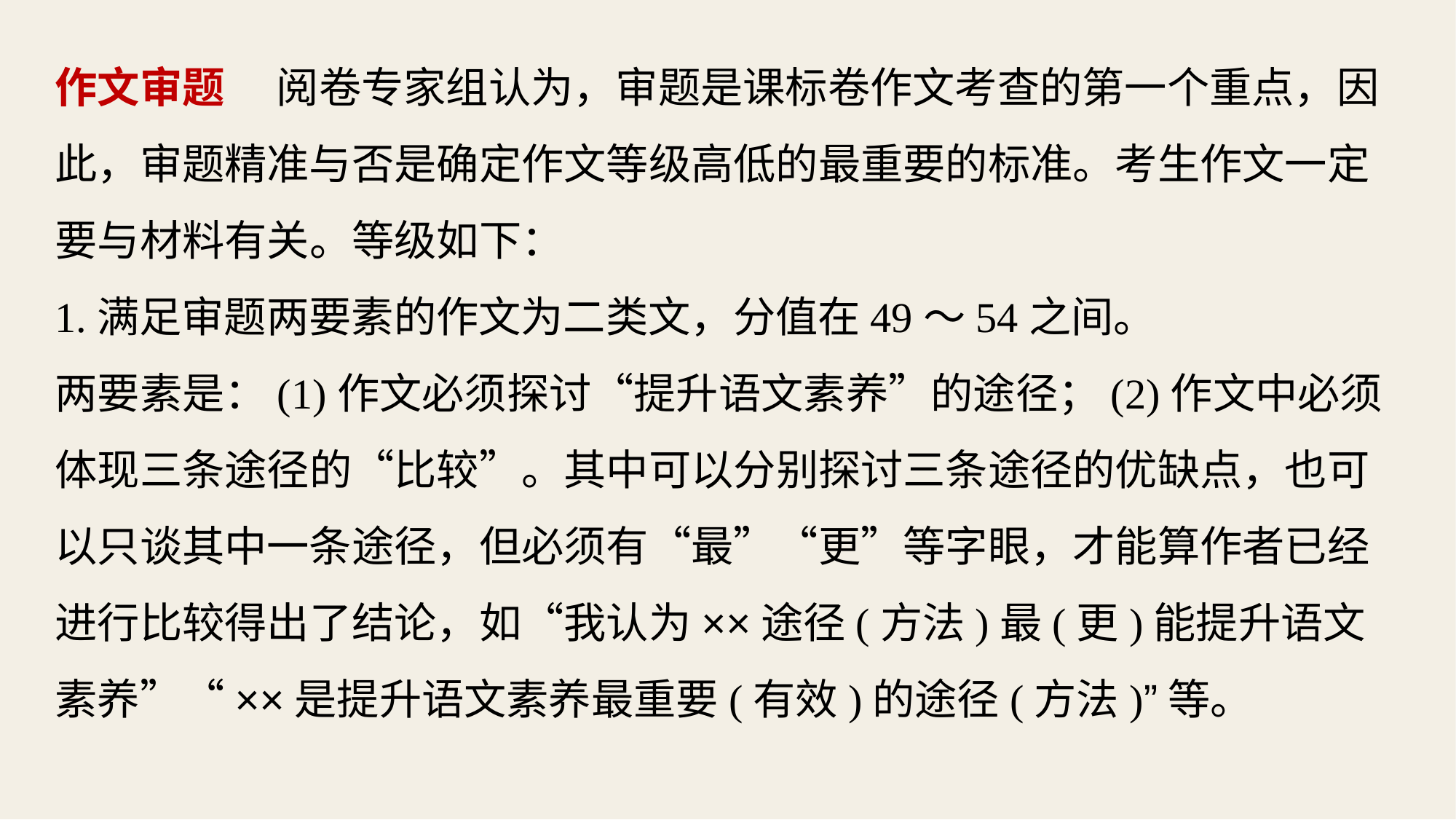

作文审题 　阅卷专家组认为，审题是课标卷作文考查的第一个重点，因此，审题精准与否是确定作文等级高低的最重要的标准。考生作文一定要与材料有关。等级如下：
1.满足审题两要素的作文为二类文，分值在49～54之间。
两要素是：(1)作文必须探讨“提升语文素养”的途径；(2)作文中必须体现三条途径的“比较”。其中可以分别探讨三条途径的优缺点，也可以只谈其中一条途径，但必须有“最”“更”等字眼，才能算作者已经进行比较得出了结论，如“我认为××途径(方法)最(更)能提升语文素养”“××是提升语文素养最重要(有效)的途径(方法)”等。